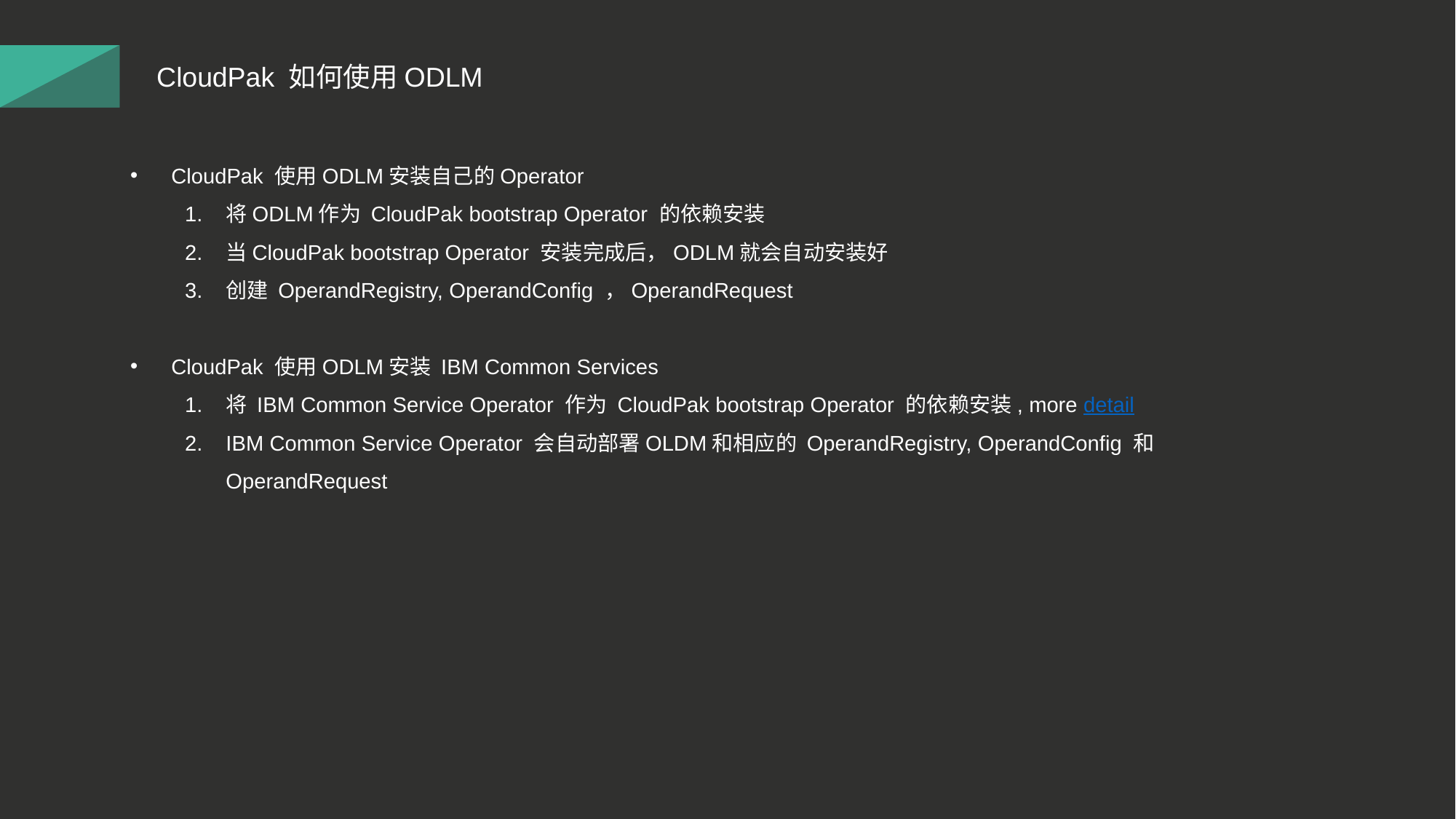

CloudPak 如何使用ODLM
CloudPak 使用ODLM安装自己的Operator
将ODLM作为 CloudPak bootstrap Operator 的依赖安装
当CloudPak bootstrap Operator 安装完成后，ODLM就会自动安装好
创建 OperandRegistry, OperandConfig ，OperandRequest

CloudPak 使用ODLM安装 IBM Common Services
将 IBM Common Service Operator 作为 CloudPak bootstrap Operator 的依赖安装, more detail
IBM Common Service Operator 会自动部署OLDM和相应的 OperandRegistry, OperandConfig 和 OperandRequest